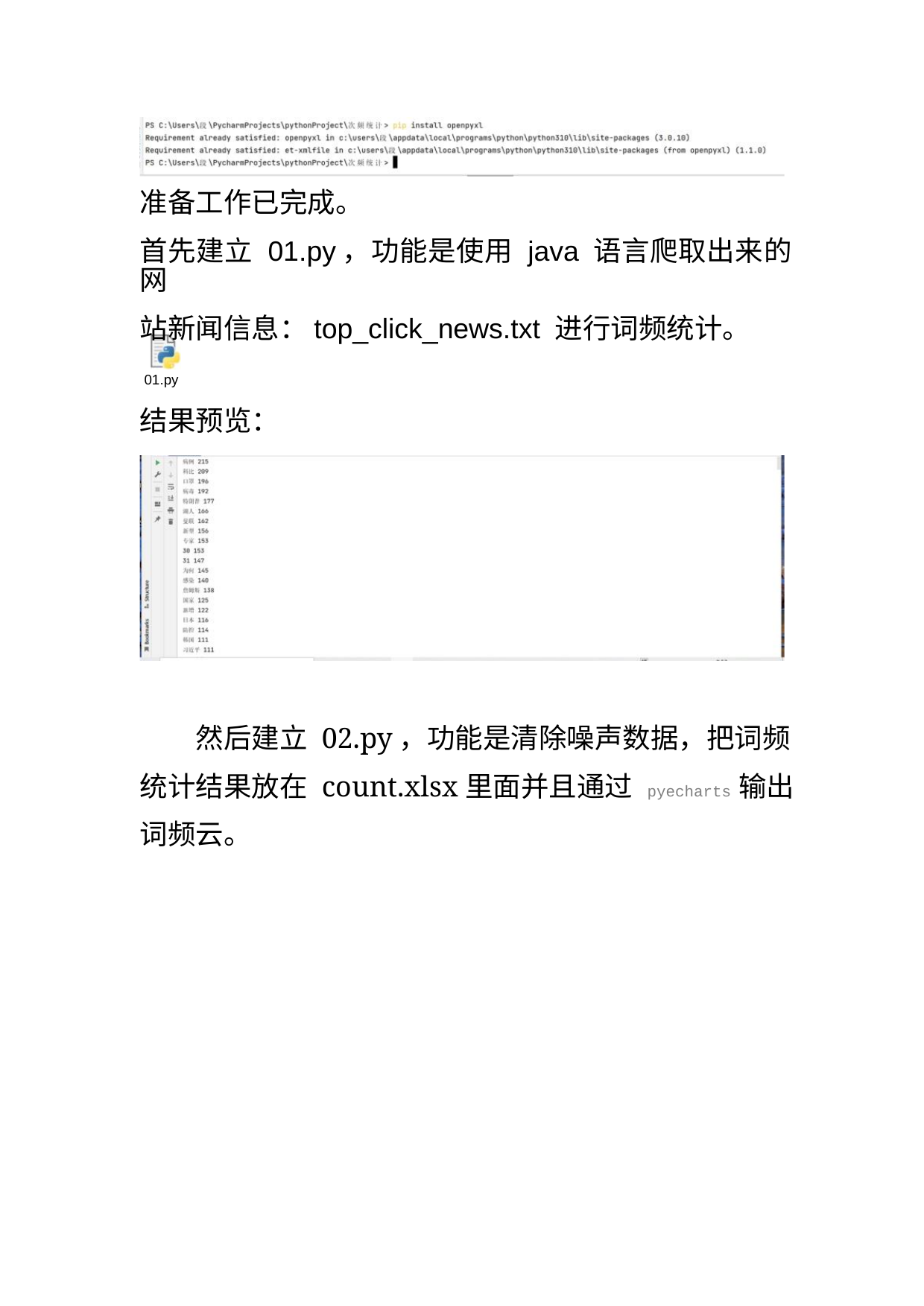

准备工作已完成。
首先建立 01.py，功能是使用 java 语言爬取出来的网
站新闻信息：top_click_news.txt 进行词频统计。

01.py
结果预览：

然后建立 02.py，功能是清除噪声数据，把词频
统计结果放在 count.xlsx里面并且通过 pyecharts 输出
词频云。